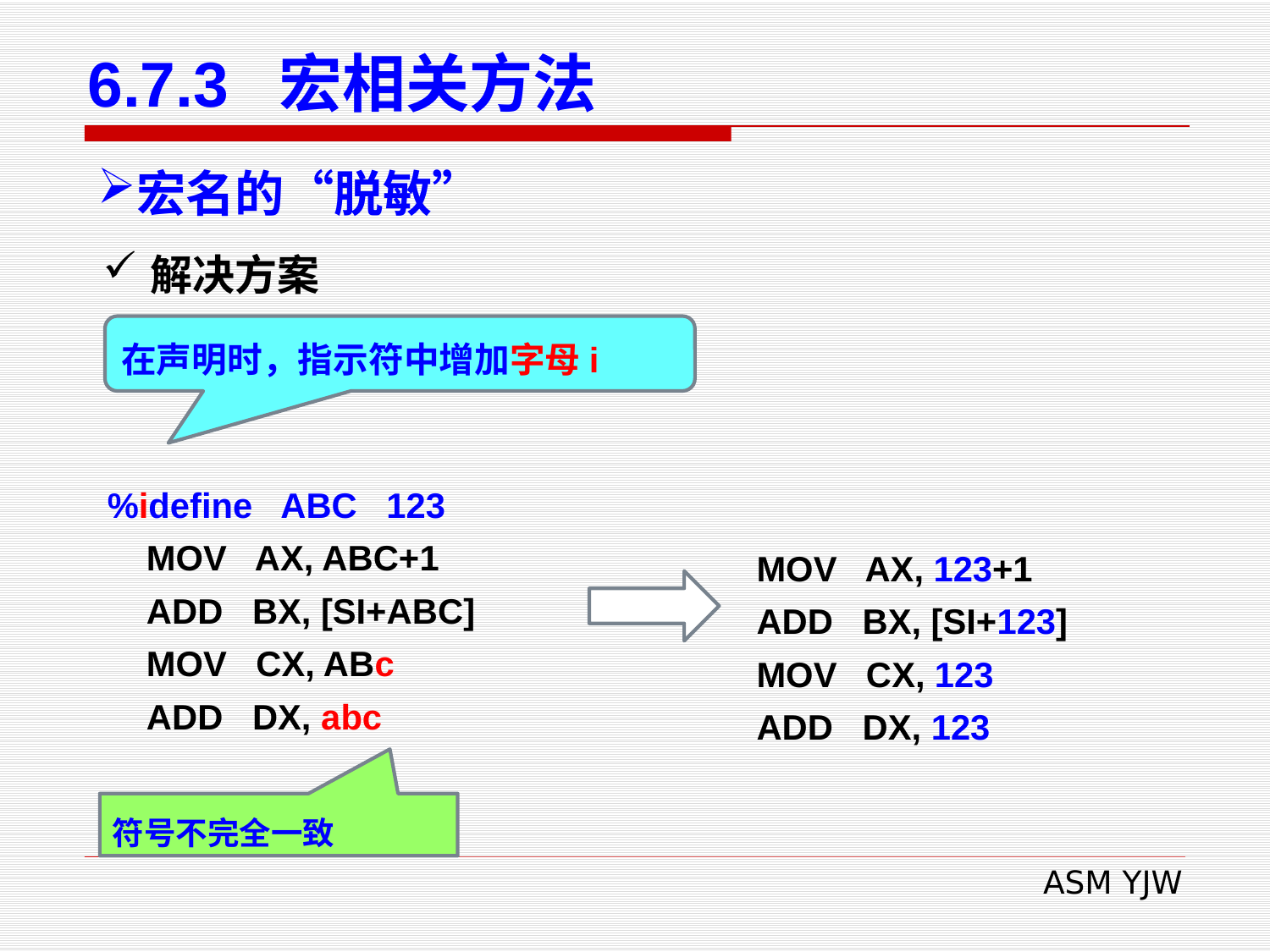

# 6.7.3  宏相关方法
宏名的“脱敏”
解决方案
在声明时，指示符中增加字母i
%idefine   ABC   123
    MOV   AX, ABC+1
    ADD   BX, [SI+ABC]
    MOV   CX, ABc
    ADD   DX, abc
    MOV   AX, 123+1
    ADD   BX, [SI+123]
    MOV   CX, 123
    ADD   DX, 123

符号不完全一致